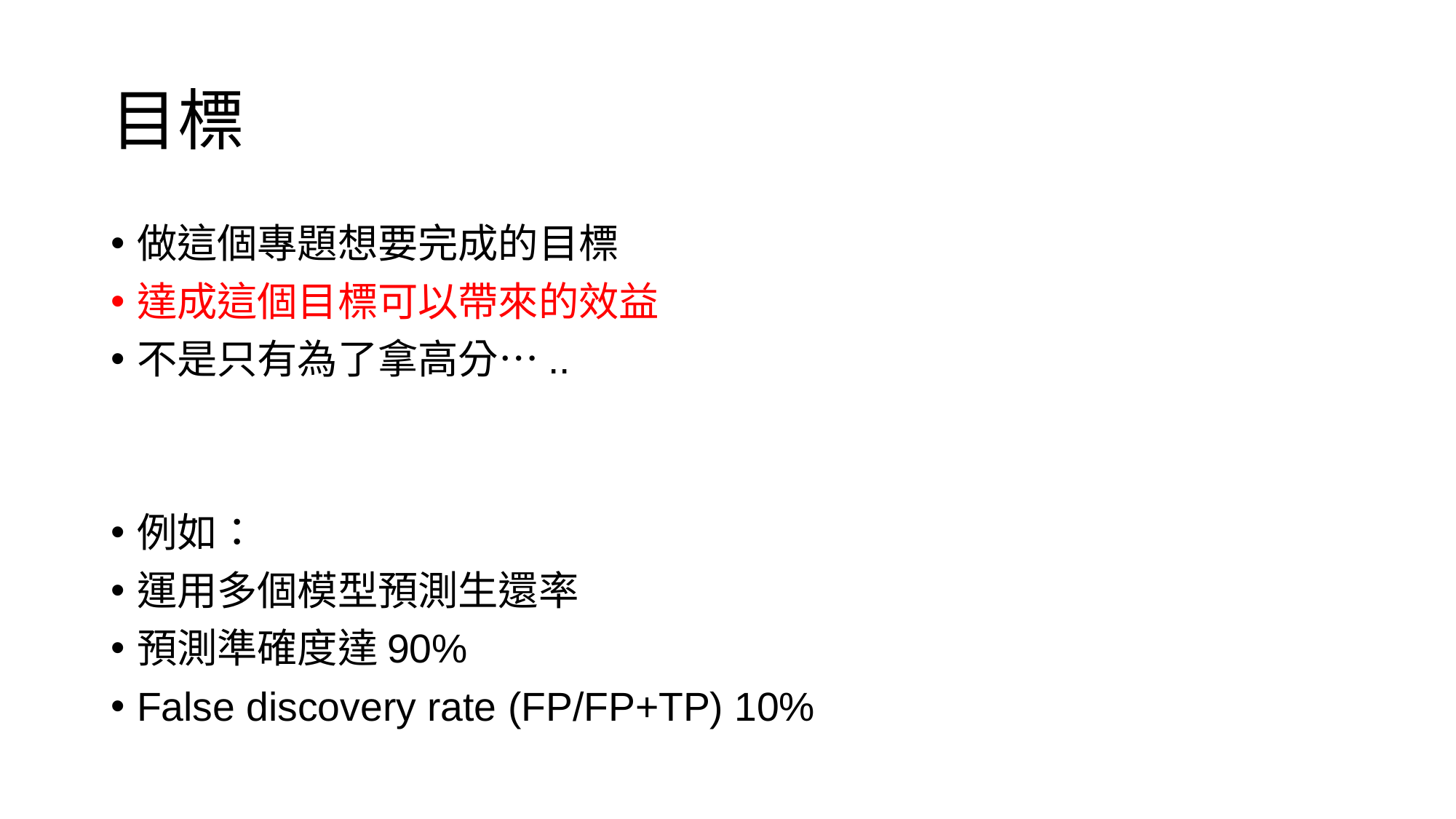

# 目標
做這個專題想要完成的目標
達成這個目標可以帶來的效益
不是只有為了拿高分…..

例如：
運用多個模型預測生還率
預測準確度達90%
False discovery rate (FP/FP+TP) 10%